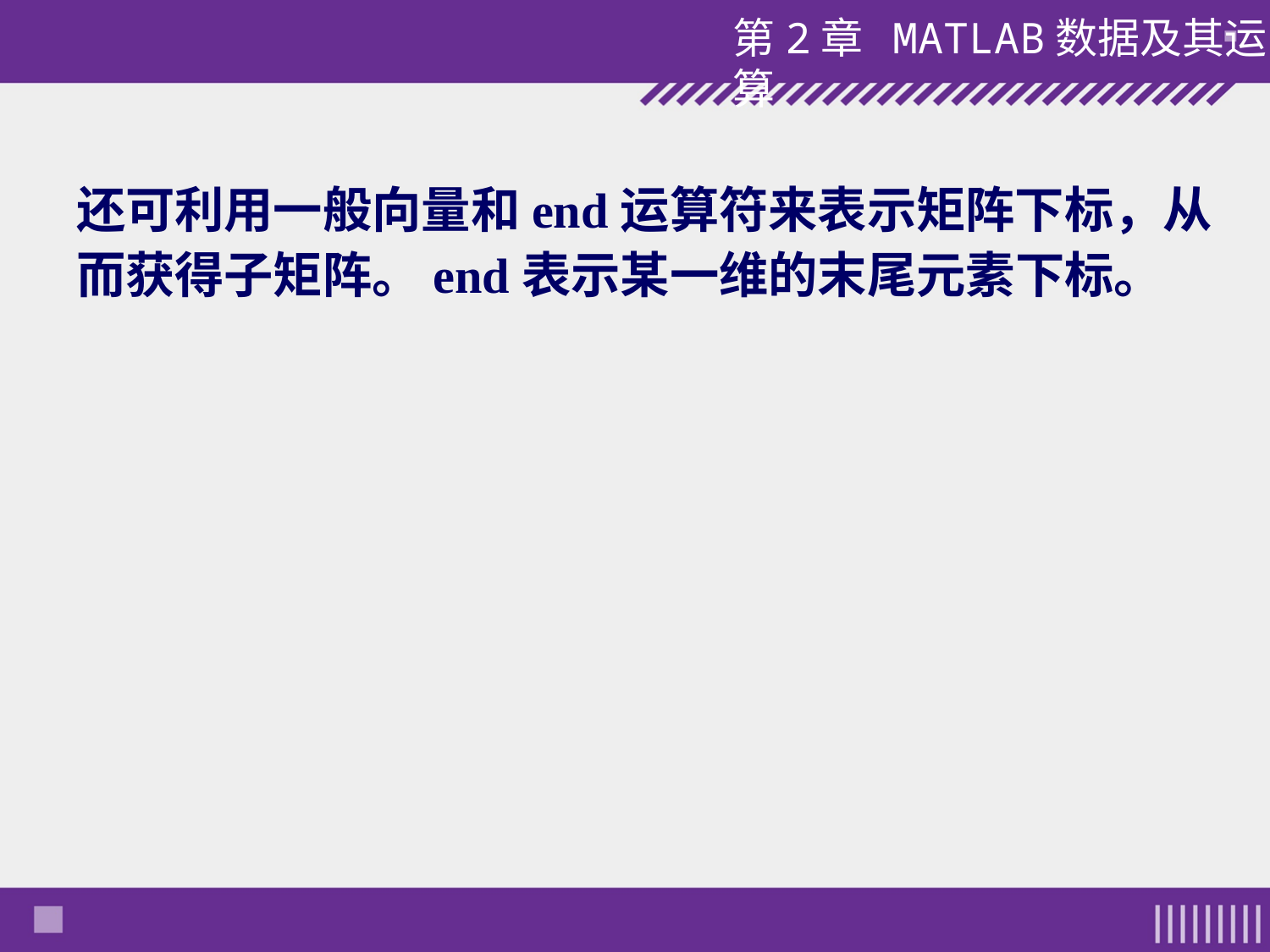

还可利用一般向量和end运算符来表示矩阵下标，从而获得子矩阵。end表示某一维的末尾元素下标。